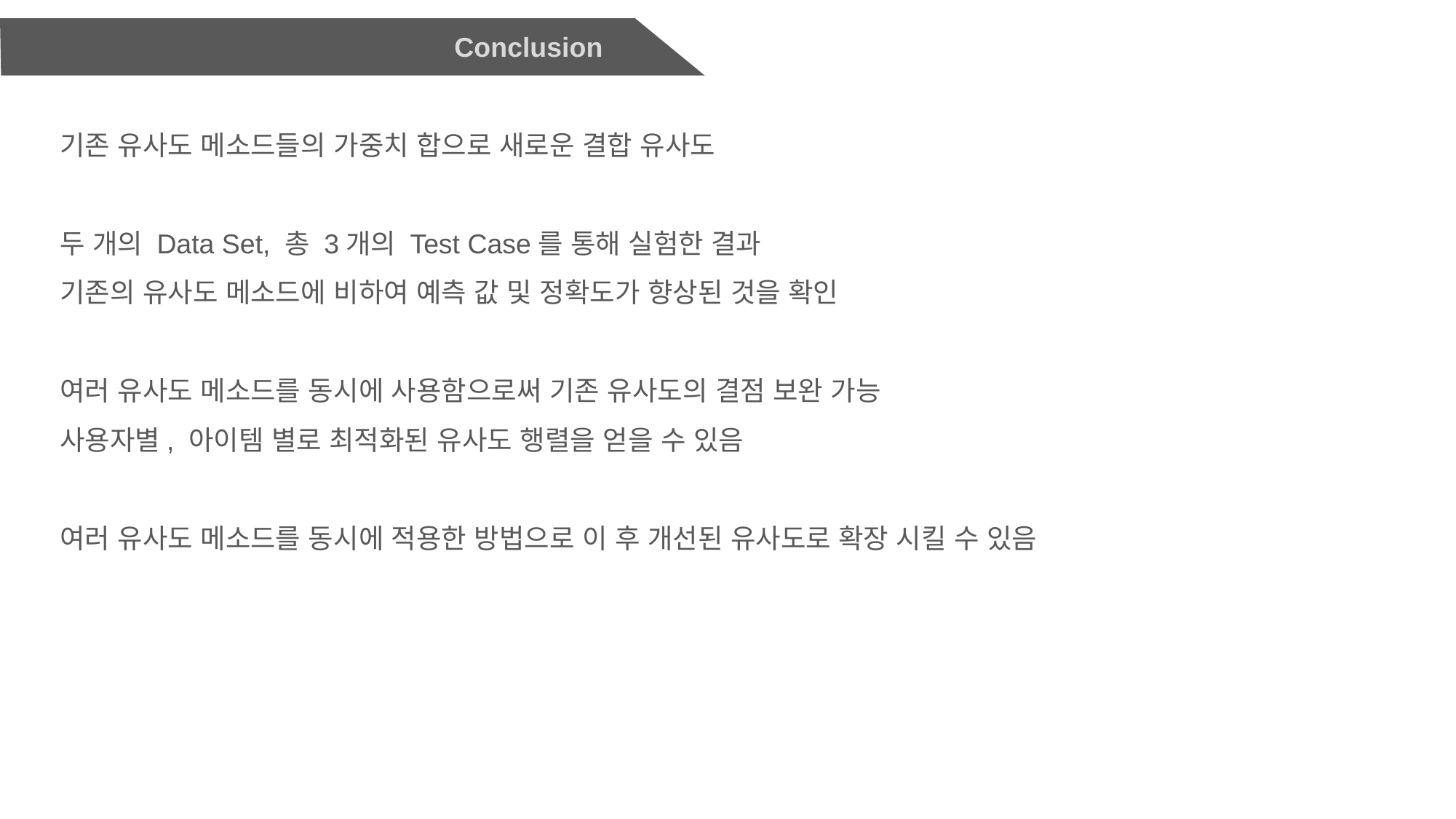

Predict r(u, i)

Conclusion
기존 유사도 메소드들의 가중치 합으로 새로운 결합 유사도

두 개의 Data Set, 총 3개의 Test Case를 통해 실험한 결과
기존의 유사도 메소드에 비하여 예측 값 및 정확도가 향상된 것을 확인

여러 유사도 메소드를 동시에 사용함으로써 기존 유사도의 결점 보완 가능
사용자별, 아이템 별로 최적화된 유사도 행렬을 얻을 수 있음

여러 유사도 메소드를 동시에 적용한 방법으로 이 후 개선된 유사도로 확장 시킬 수 있음